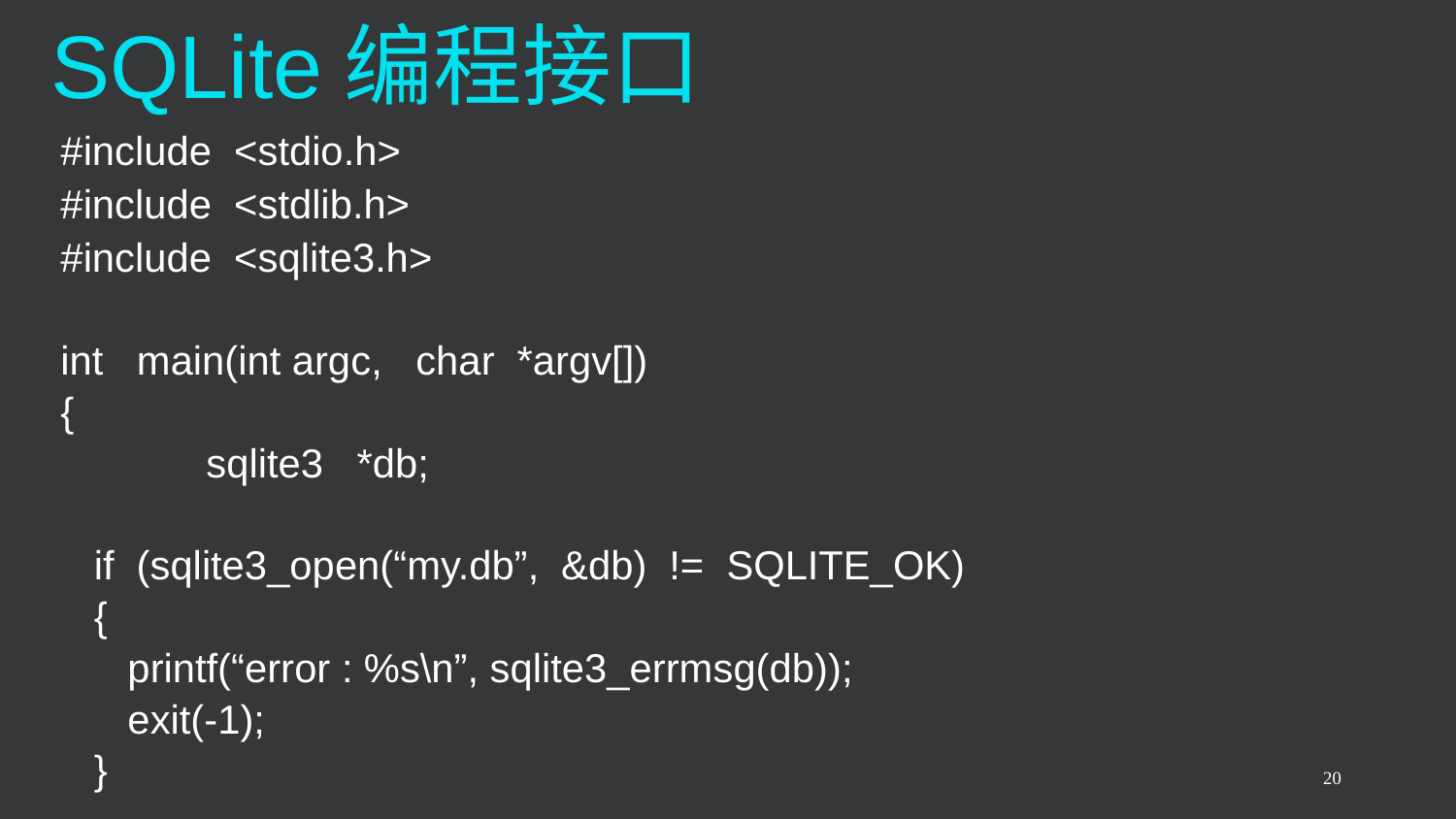

# SQLite编程接口
#include  <stdio.h>
#include  <stdlib.h>
#include  <sqlite3.h>

int   main(int argc,   char  *argv[])
{
	sqlite3   *db;

   if  (sqlite3_open(“my.db”,  &db)  !=  SQLITE_OK)
   {
      printf(“error : %s\n”, sqlite3_errmsg(db));
      exit(-1);
   }
20